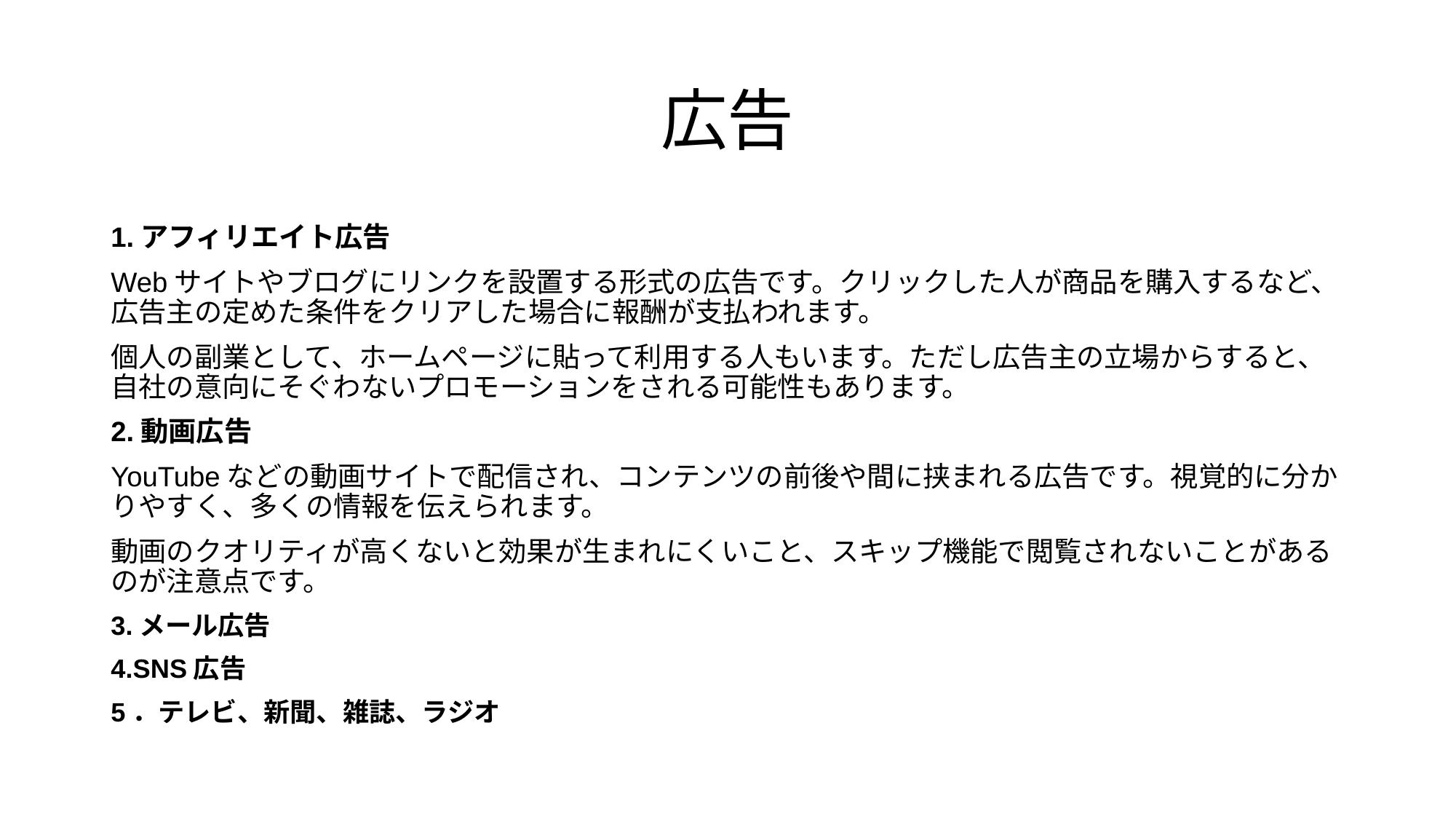

# 広告
1.アフィリエイト広告
Webサイトやブログにリンクを設置する形式の広告です。クリックした人が商品を購入するなど、広告主の定めた条件をクリアした場合に報酬が支払われます。
個人の副業として、ホームページに貼って利用する人もいます。ただし広告主の立場からすると、自社の意向にそぐわないプロモーションをされる可能性もあります。
2.動画広告
YouTubeなどの動画サイトで配信され、コンテンツの前後や間に挟まれる広告です。視覚的に分かりやすく、多くの情報を伝えられます。
動画のクオリティが高くないと効果が生まれにくいこと、スキップ機能で閲覧されないことがあるのが注意点です。
3.メール広告
4.SNS広告
5．テレビ、新聞、雑誌、ラジオ